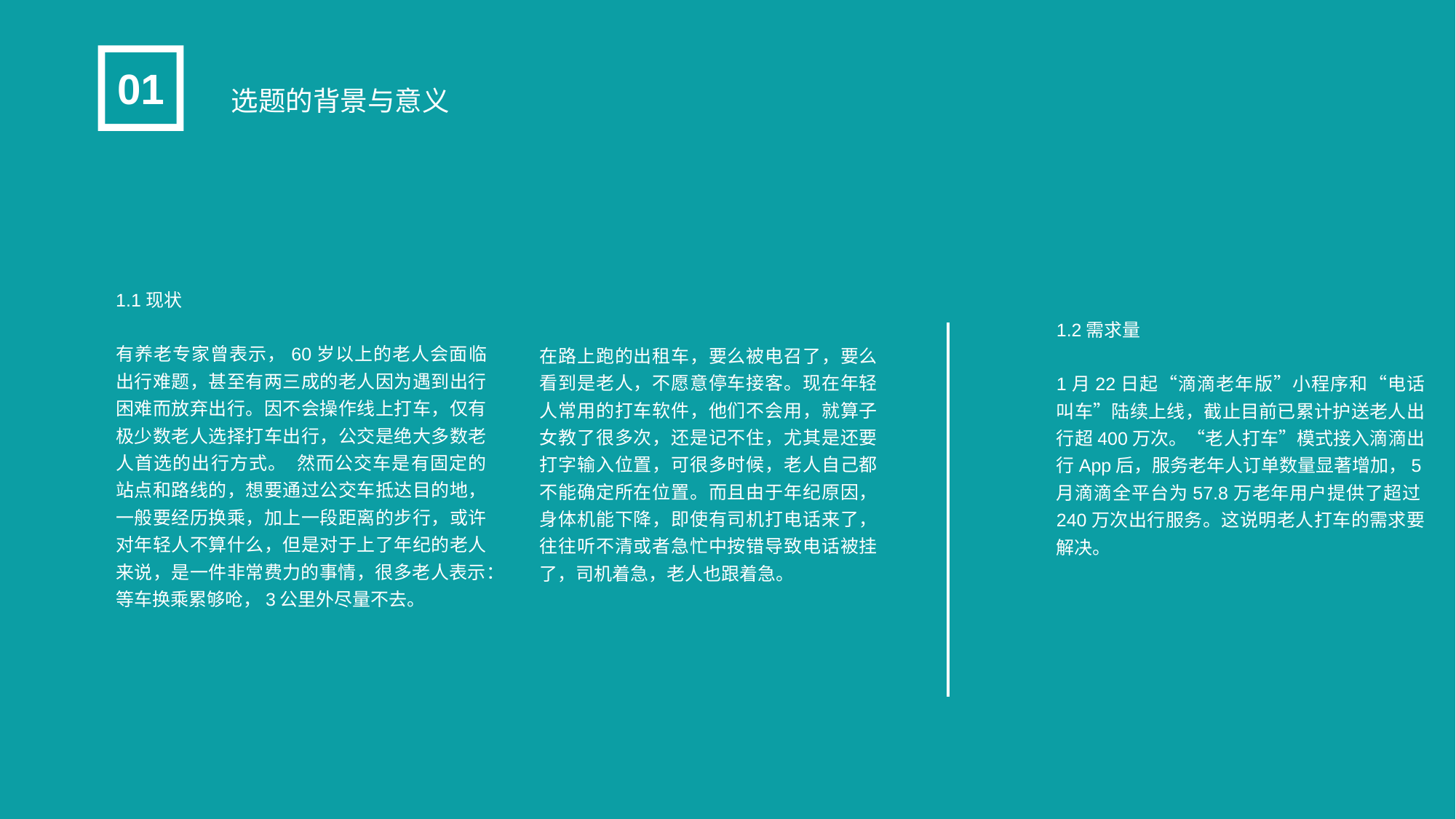

01
选题的背景与意义
1.1现状

有养老专家曾表示，60岁以上的老人会面临出行难题，甚至有两三成的老人因为遇到出行困难而放弃出行。因不会操作线上打车，仅有极少数老人选择打车出行，公交是绝大多数老人首选的出行方式。  然而公交车是有固定的站点和路线的，想要通过公交车抵达目的地，一般要经历换乘，加上一段距离的步行，或许对年轻人不算什么，但是对于上了年纪的老人来说，是一件非常费力的事情，很多老人表示：等车换乘累够呛，3公里外尽量不去。
1.2需求量

1月22日起“滴滴老年版”小程序和“电话叫车”陆续上线，截止目前已累计护送老人出行超400万次。“老人打车”模式接入滴滴出行App后，服务老年人订单数量显著增加，5月滴滴全平台为57.8万老年用户提供了超过240万次出行服务。这说明老人打车的需求要解决。
在路上跑的出租车，要么被电召了，要么看到是老人，不愿意停车接客。现在年轻人常用的打车软件，他们不会用，就算子女教了很多次，还是记不住，尤其是还要打字输入位置，可很多时候，老人自己都不能确定所在位置。而且由于年纪原因，身体机能下降，即使有司机打电话来了，往往听不清或者急忙中按错导致电话被挂了，司机着急，老人也跟着急。